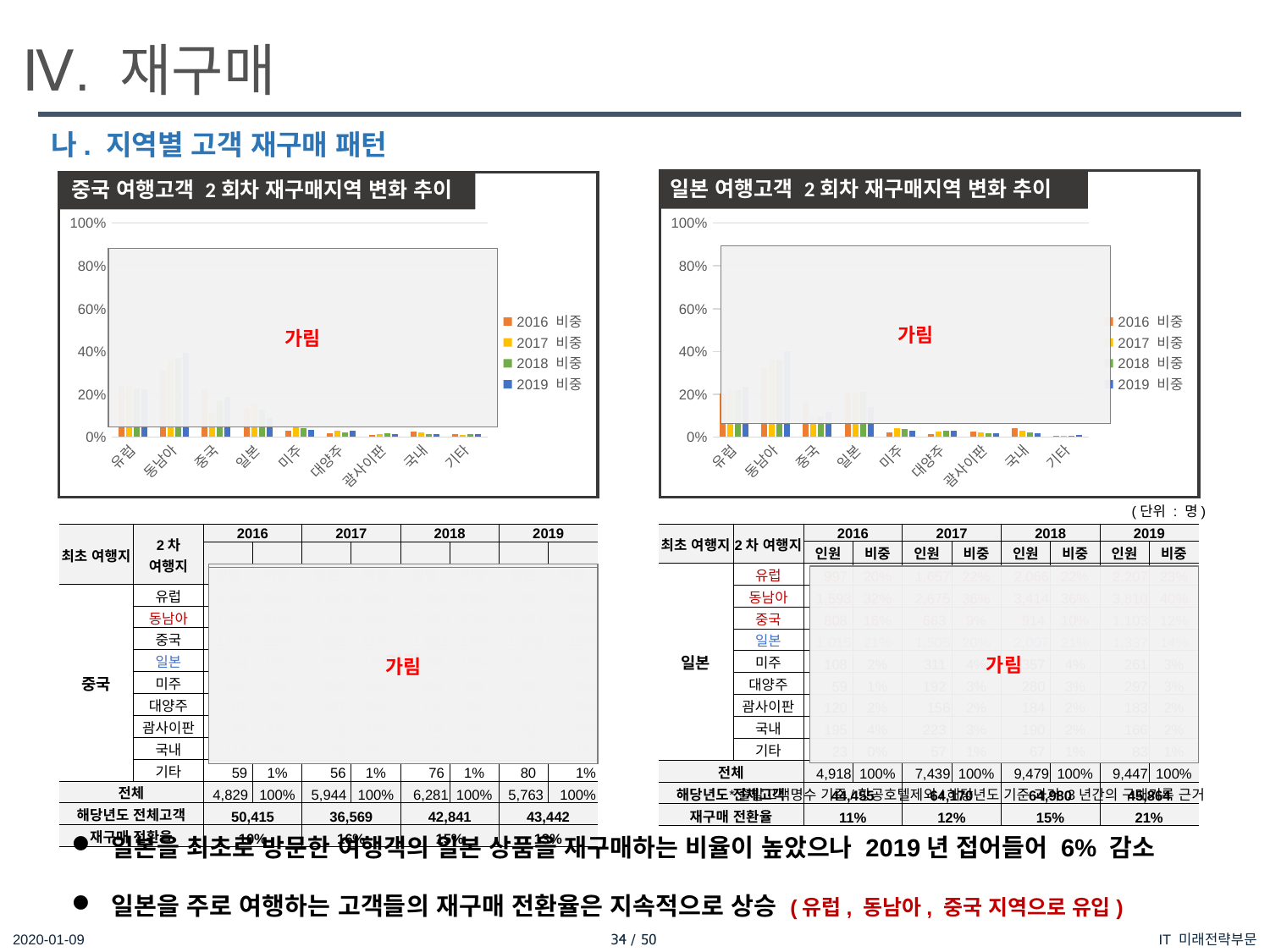

Ⅳ. 재구매
나. 지역별 고객 재구매 패턴
일본 여행고객 2회차 재구매지역 변화 추이
중국 여행고객 2회차 재구매지역 변화 추이

연도별 선행예약 추이(20대)

[unsupported chart]

[unsupported chart]

가림
가림
(단위 : 명)
| 최초 여행지 | 2차 여행지 | 2016 |  | 2017 |  | 2018 |  | 2019 |  |
| --- | --- | --- | --- | --- | --- | --- | --- | --- | --- |
|  |  | 인원 | 비중 | 인원 | 비중 | 인원 | 비중 | 인원 | 비중 |
| 일본 | 유럽 | 997 | 20% | 1,657 | 22% | 2,066 | 22% | 2,207 | 23% |
|  | 동남아 | 1,593 | 32% | 2,675 | 36% | 3,414 | 36% | 3,810 | 40% |
|  | 중국 | 808 | 16% | 663 | 9% | 914 | 10% | 1,103 | 12% |
|  | 일본 | 1,015 | 21% | 1,505 | 20% | 2,007 | 21% | 1,337 | 14% |
|  | 미주 | 108 | 2% | 311 | 4% | 357 | 4% | 261 | 3% |
|  | 대양주 | 59 | 1% | 192 | 3% | 280 | 3% | 297 | 3% |
|  | 괌사이판 | 120 | 2% | 156 | 2% | 184 | 2% | 183 | 2% |
|  | 국내 | 195 | 4% | 223 | 3% | 190 | 2% | 166 | 2% |
|  | 기타 | 23 | 0% | 57 | 1% | 67 | 1% | 83 | 1% |
| 전체 |  | 4,918 | 100% | 7,439 | 100% | 9,479 | 100% | 9,447 | 100% |
| 해당년도 전체고객 |  | 44,455 |  | 64,170 |  | 64,980 |  | 45,864 |  |
| 재구매 전환율 |  | 11% |  | 12% |  | 15% |  | 21% |  |
| 최초 여행지 | 2차 여행지 | 2016 |  | 2017 |  | 2018 |  | 2019 |  |
| --- | --- | --- | --- | --- | --- | --- | --- | --- | --- |
|  |  | 인원 | 비중 | 인원 | 비중 | 인원 | 비중 | 인원 | 비중 |
| 중국 | 유럽 | 1,158 | 24% | 1,449 | 24% | 1,419 | 23% | 1,287 | 22% |
|  | 동남아 | 1,497 | 31% | 2,129 | 36% | 2,330 | 37% | 2,261 | 39% |
|  | 중국 | 1,077 | 22% | 662 | 11% | 1,061 | 17% | 1,076 | 19% |
|  | 일본 | 634 | 13% | 955 | 16% | 798 | 13% | 517 | 9% |
|  | 미주 | 150 | 3% | 303 | 5% | 259 | 4% | 203 | 4% |
|  | 대양주 | 87 | 2% | 187 | 3% | 145 | 2% | 174 | 3% |
|  | 괌사이판 | 49 | 1% | 73 | 1% | 104 | 2% | 90 | 2% |
|  | 국내 | 118 | 2% | 130 | 2% | 89 | 1% | 75 | 1% |
|  | 기타 | 59 | 1% | 56 | 1% | 76 | 1% | 80 | 1% |
| 전체 |  | 4,829 | 100% | 5,944 | 100% | 6,281 | 100% | 5,763 | 100% |
| 해당년도 전체고객 |  | 50,415 |  | 36,569 |  | 42,841 |  | 43,442 |  |
| 재구매 전환율 |  | 10% |  | 16% |  | 15% |  | 13% |  |
가림
가림
가림
*출발고객명수 기준/항공호텔제외/해당년도 기준 과거 3년간의 구매기록 근거
일본을 최초로 방문한 여행객의 일본 상품을 재구매하는 비율이 높았으나 2019년 접어들어 6% 감소
일본을 주로 여행하는 고객들의 재구매 전환율은 지속적으로 상승 (유럽, 동남아, 중국 지역으로 유입)
IT 미래전략부문
34 / 50
2020-01-09